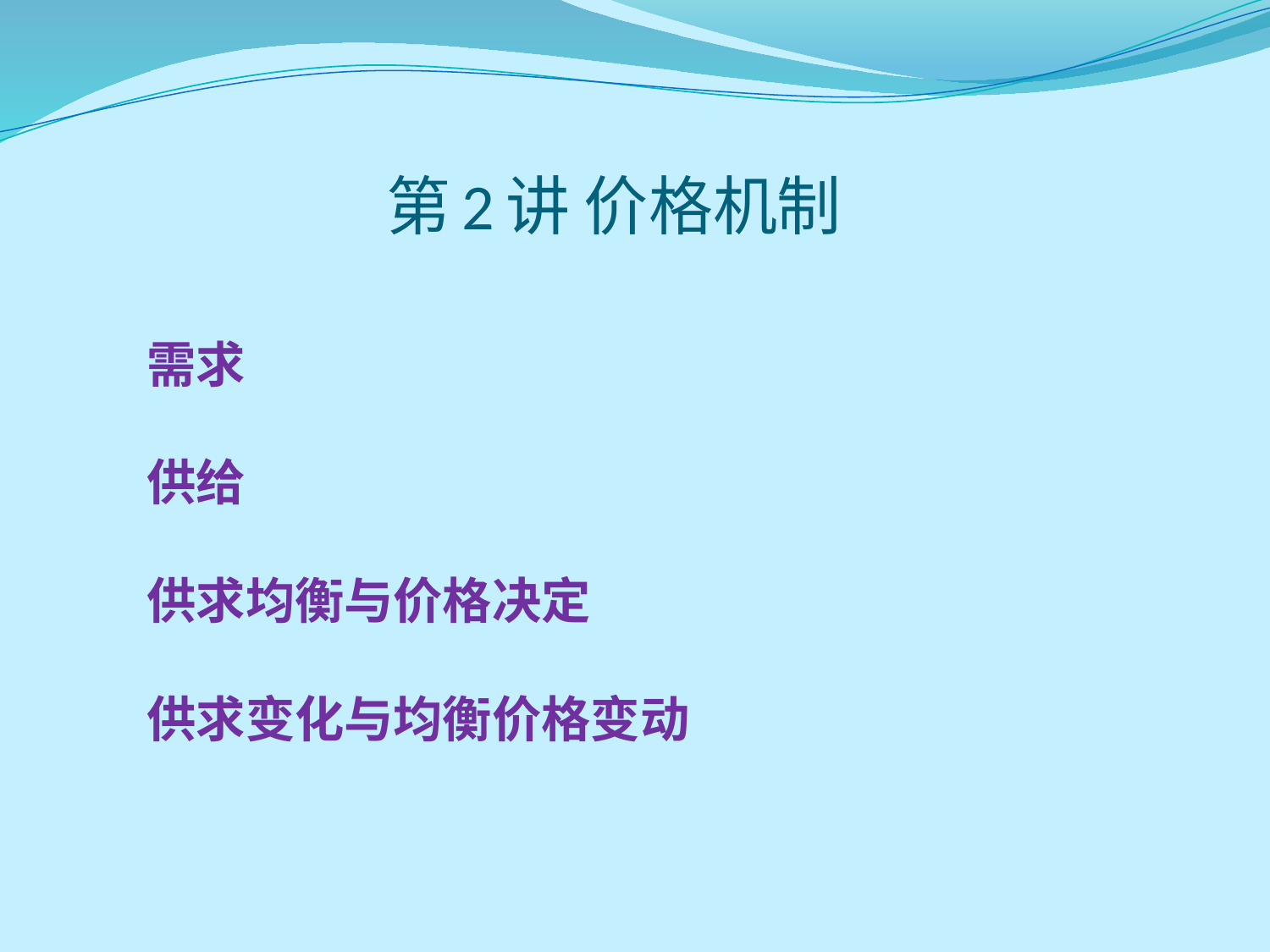

# 第2讲 价格机制

需求

供给

供求均衡与价格决定

供求变化与均衡价格变动

1